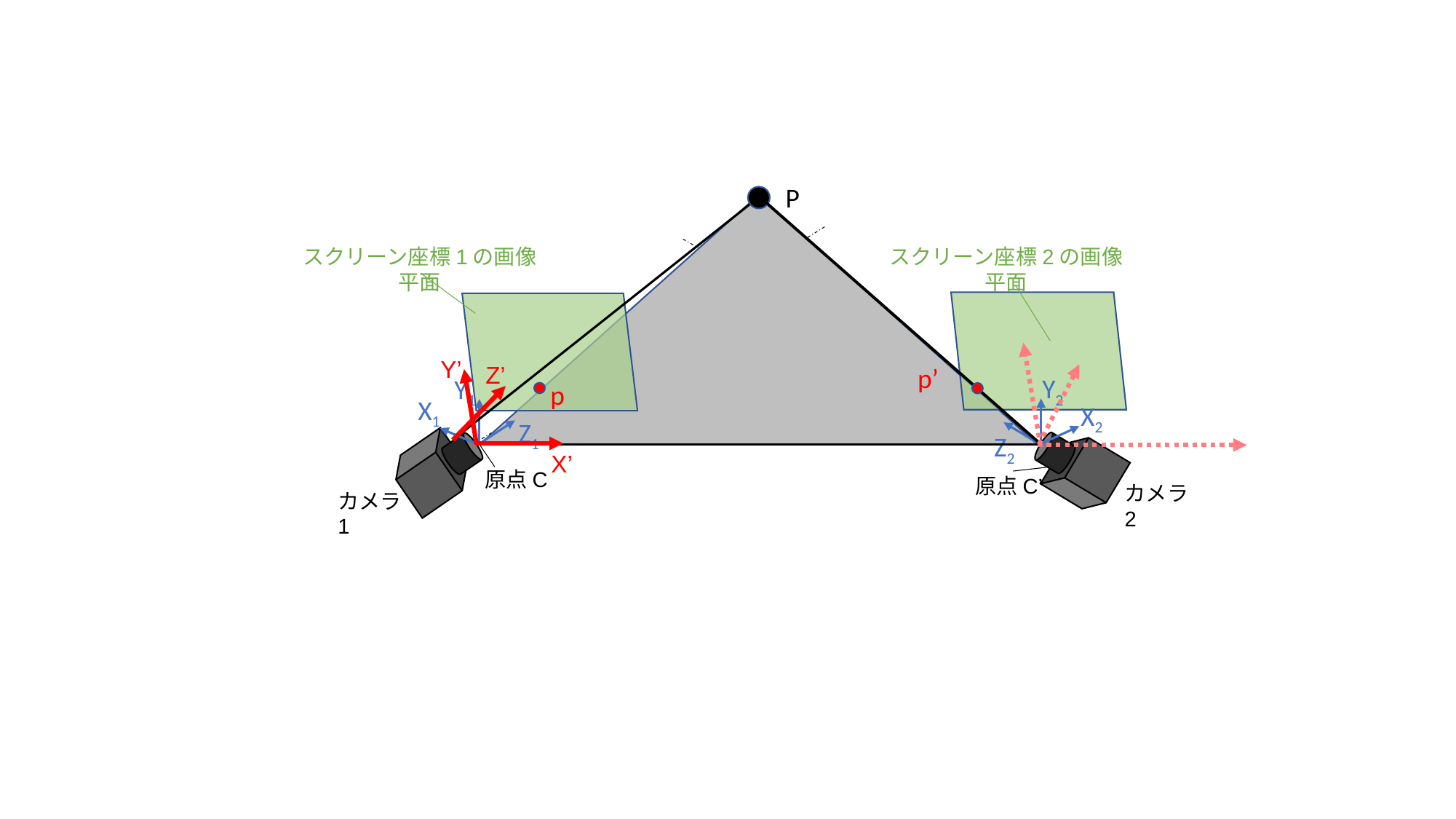

P

スクリーン座標2の画像平面
スクリーン座標1の画像平面

Y’
Z’
p’
Y2
Y1
p

X1
X2
Z1
Z2

X’
原点C
原点C’
カメラ2
カメラ1